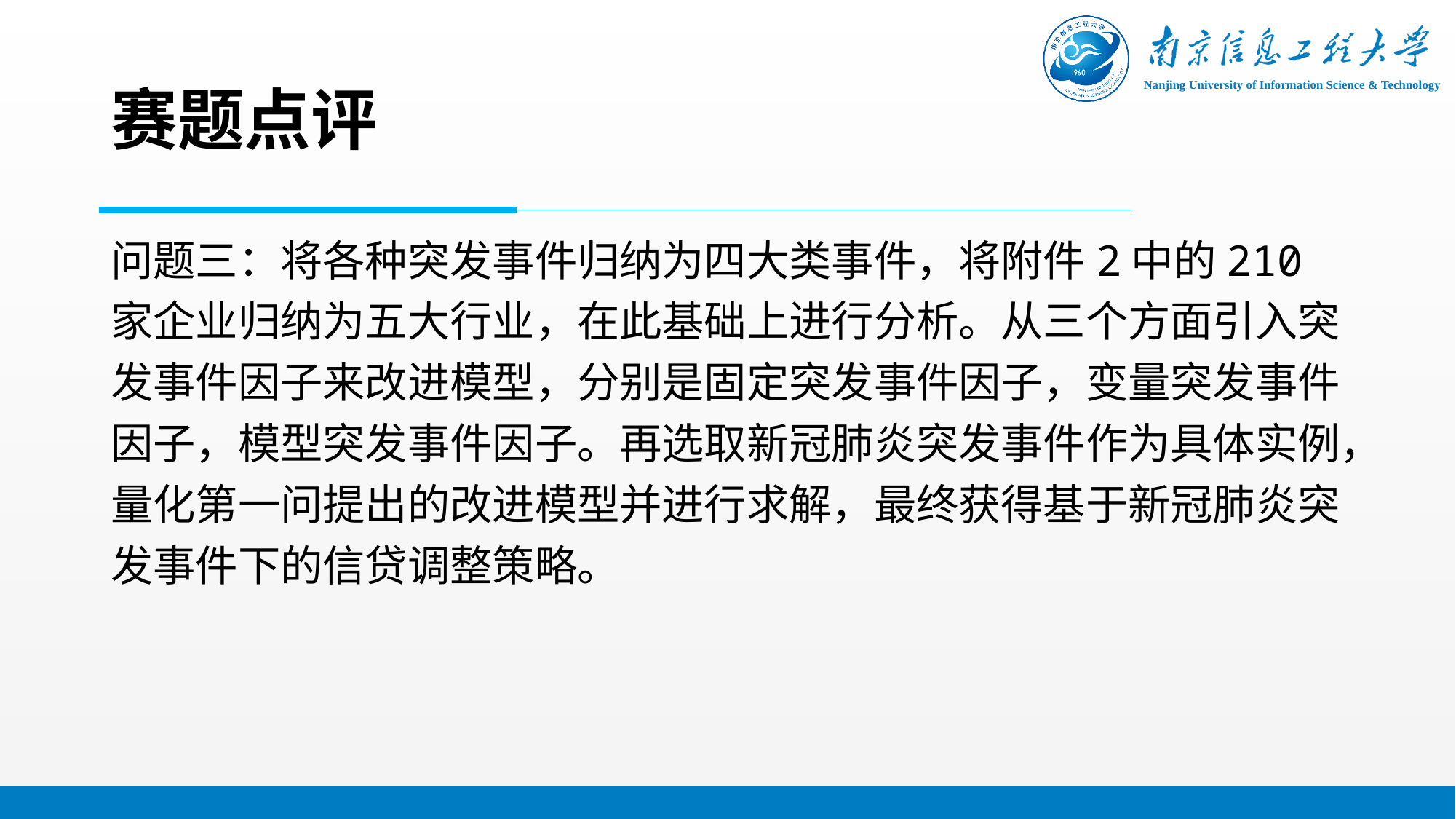

# 赛题点评
问题三：将各种突发事件归纳为四大类事件，将附件2中的210家企业归纳为五大行业，在此基础上进行分析。从三个方面引入突发事件因子来改进模型，分别是固定突发事件因子，变量突发事件因子，模型突发事件因子。再选取新冠肺炎突发事件作为具体实例，量化第一问提出的改进模型并进行求解，最终获得基于新冠肺炎突发事件下的信贷调整策略。